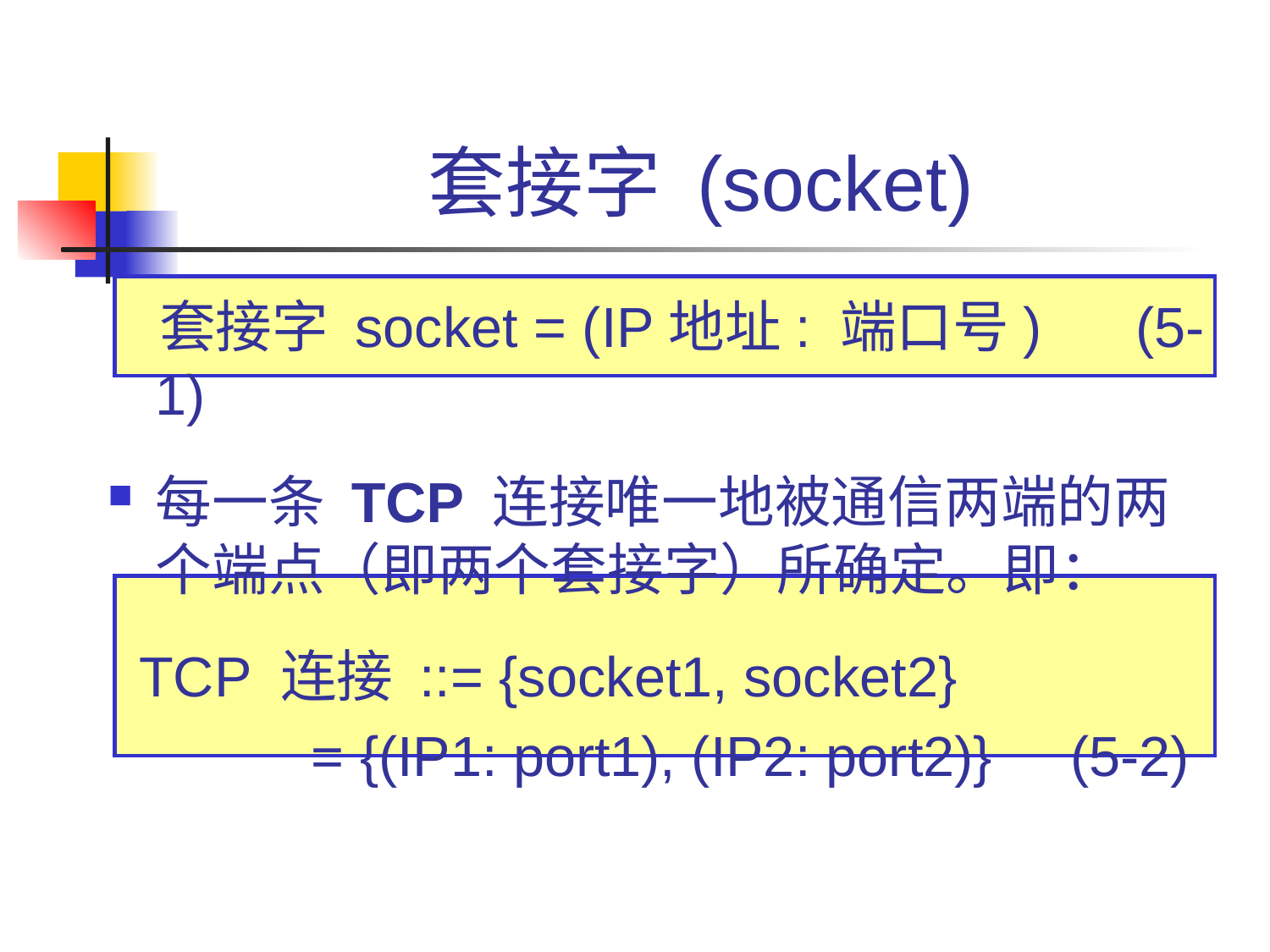

# 套接字 (socket)

   套接字 socket = (IP地址: 端口号)      (5-1)
每一条 TCP 连接唯一地被通信两端的两个端点（即两个套接字）所确定。即：
  TCP 连接 ::= {socket1, socket2}
             = {(IP1: port1), (IP2: port2)}     (5-2)